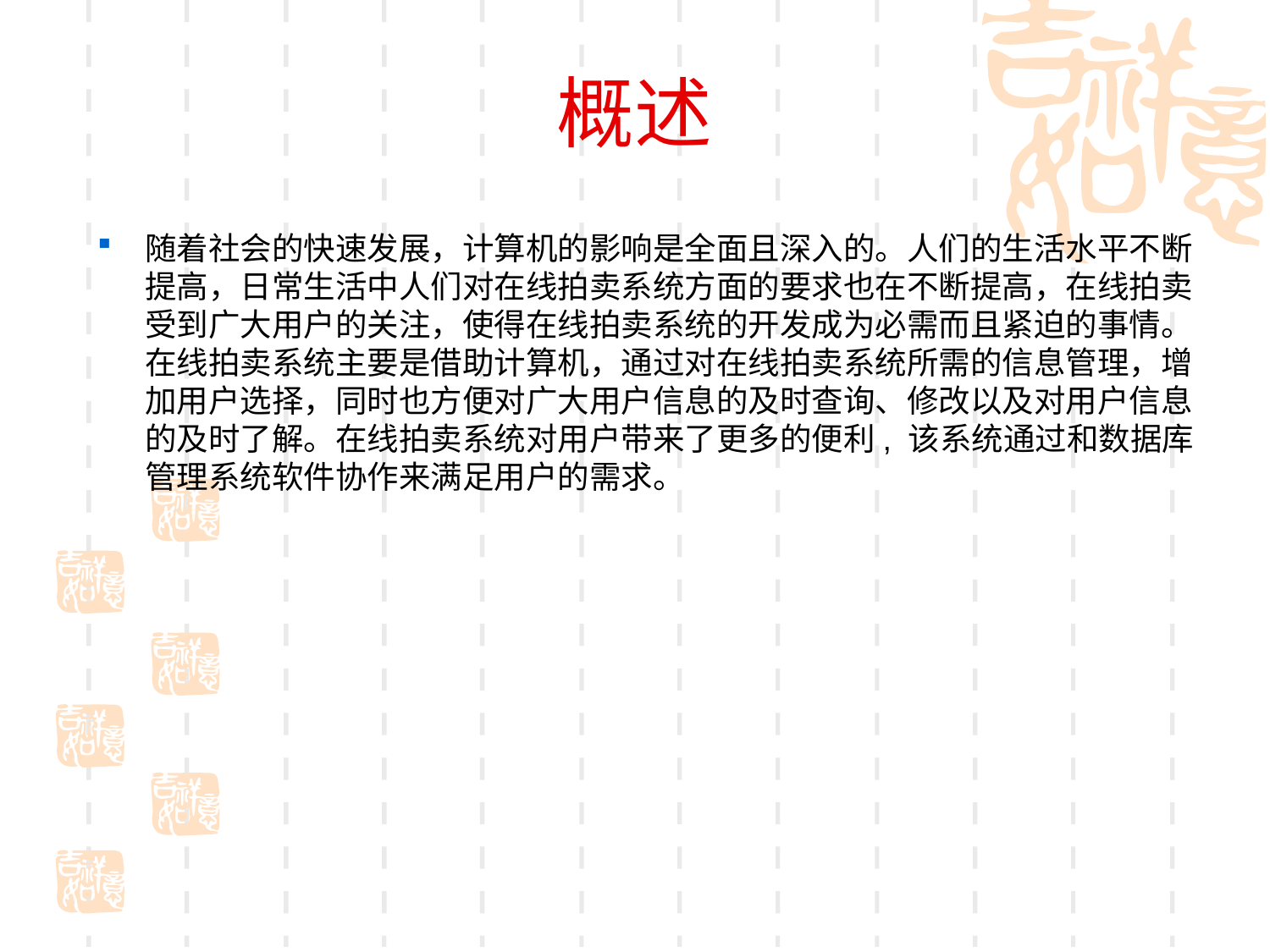

# 概述
随着社会的快速发展，计算机的影响是全面且深入的。人们的生活水平不断提高，日常生活中人们对在线拍卖系统方面的要求也在不断提高，在线拍卖受到广大用户的关注，使得在线拍卖系统的开发成为必需而且紧迫的事情。在线拍卖系统主要是借助计算机，通过对在线拍卖系统所需的信息管理，增加用户选择，同时也方便对广大用户信息的及时查询、修改以及对用户信息的及时了解。在线拍卖系统对用户带来了更多的便利, 该系统通过和数据库管理系统软件协作来满足用户的需求。